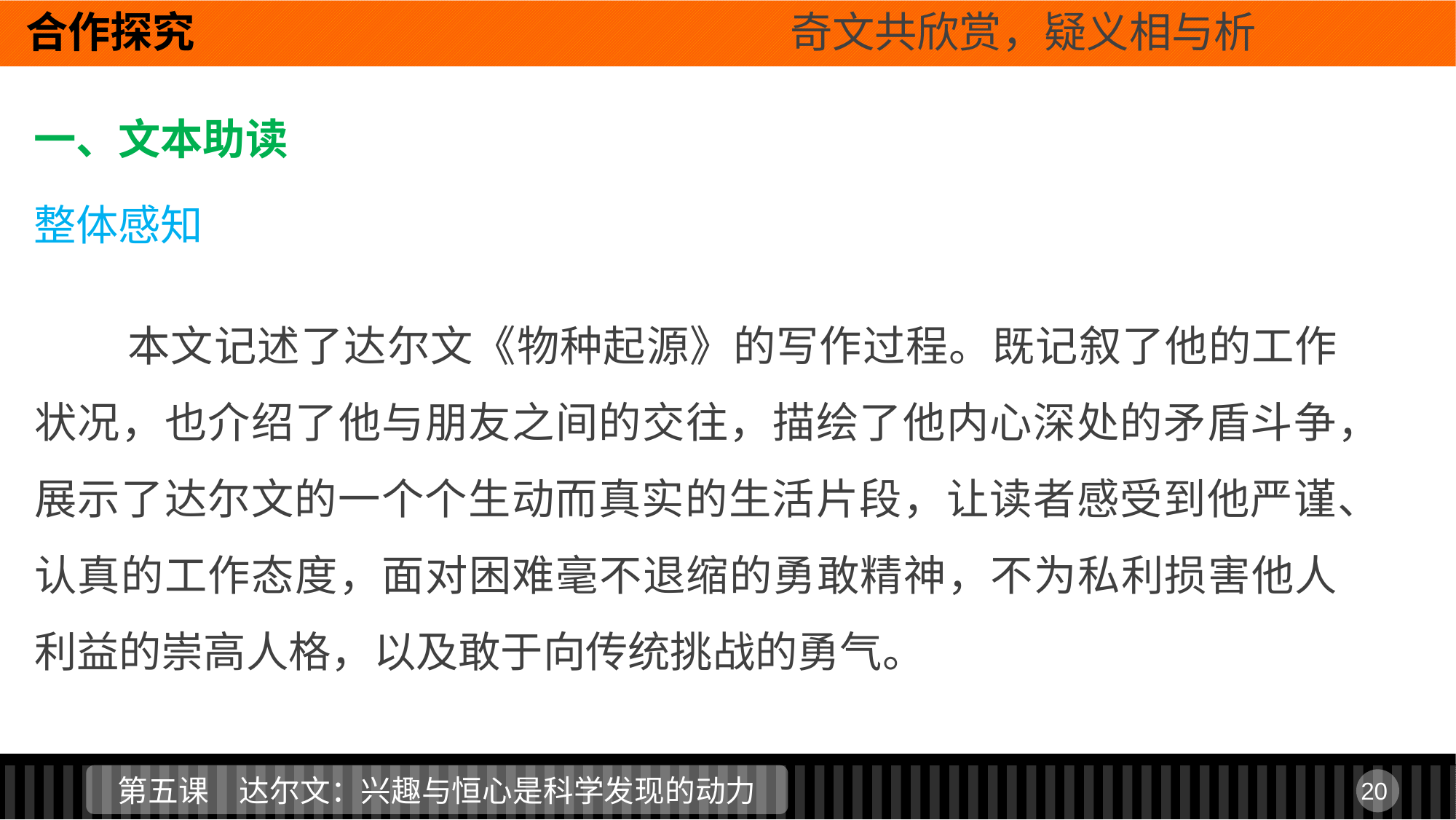

合作探究        					奇文共欣赏，疑义相与析

一、文本助读
整体感知
        本文记述了达尔文《物种起源》的写作过程。既记叙了他的工作状况，也介绍了他与朋友之间的交往，描绘了他内心深处的矛盾斗争，展示了达尔文的一个个生动而真实的生活片段，让读者感受到他严谨、认真的工作态度，面对困难毫不退缩的勇敢精神，不为私利损害他人利益的崇高人格，以及敢于向传统挑战的勇气。